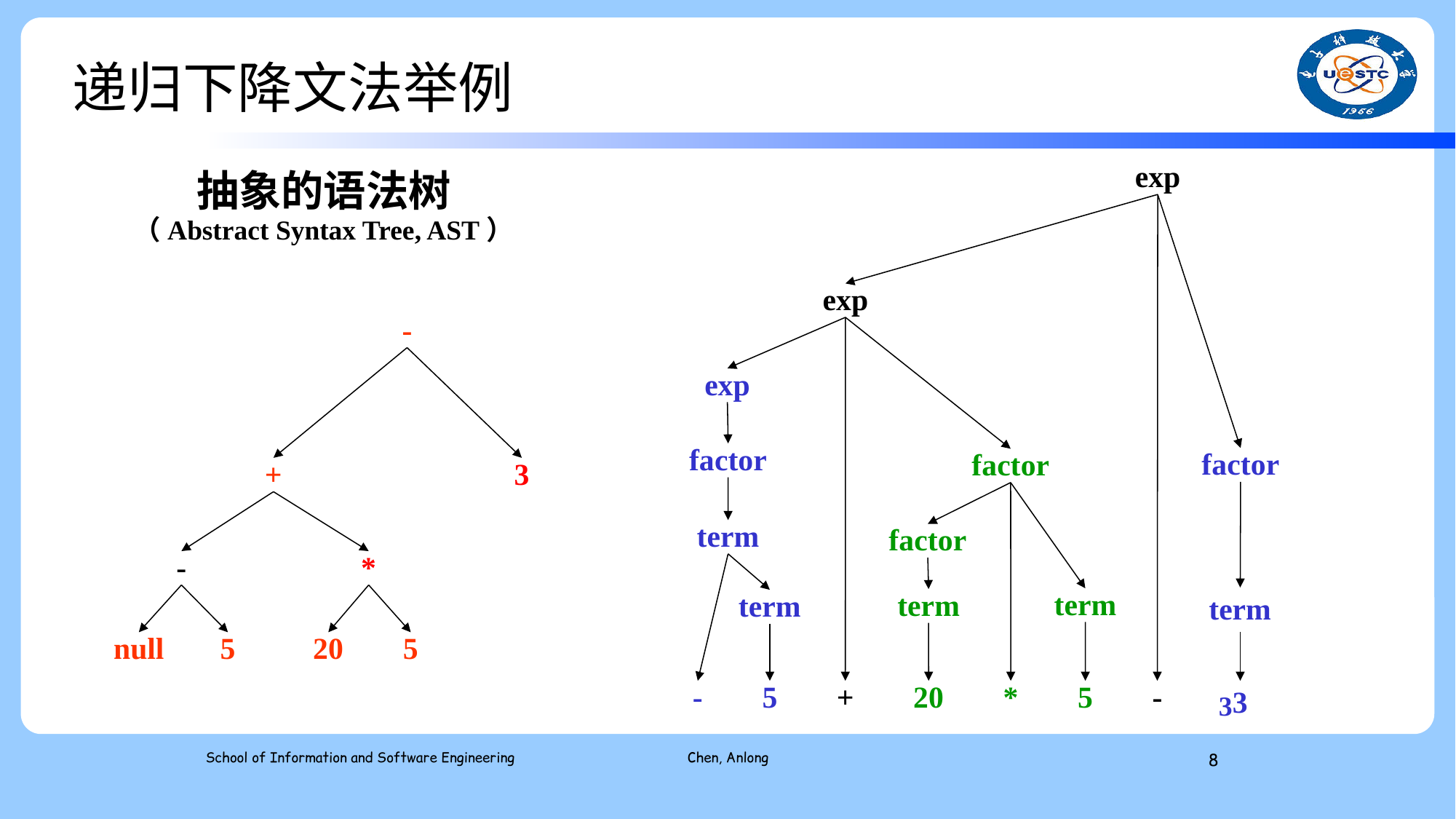

递归下降文法举例
exp
抽象的语法树
（Abstract Syntax Tree, AST）
exp
-
exp
factor
factor
factor
+
3
term
factor
-
*
term
term
term
term
null
5
20
5
-
5
+
20
*
5
-
3
3
  School of Information and Software Engineering
Chen, Anlong
8